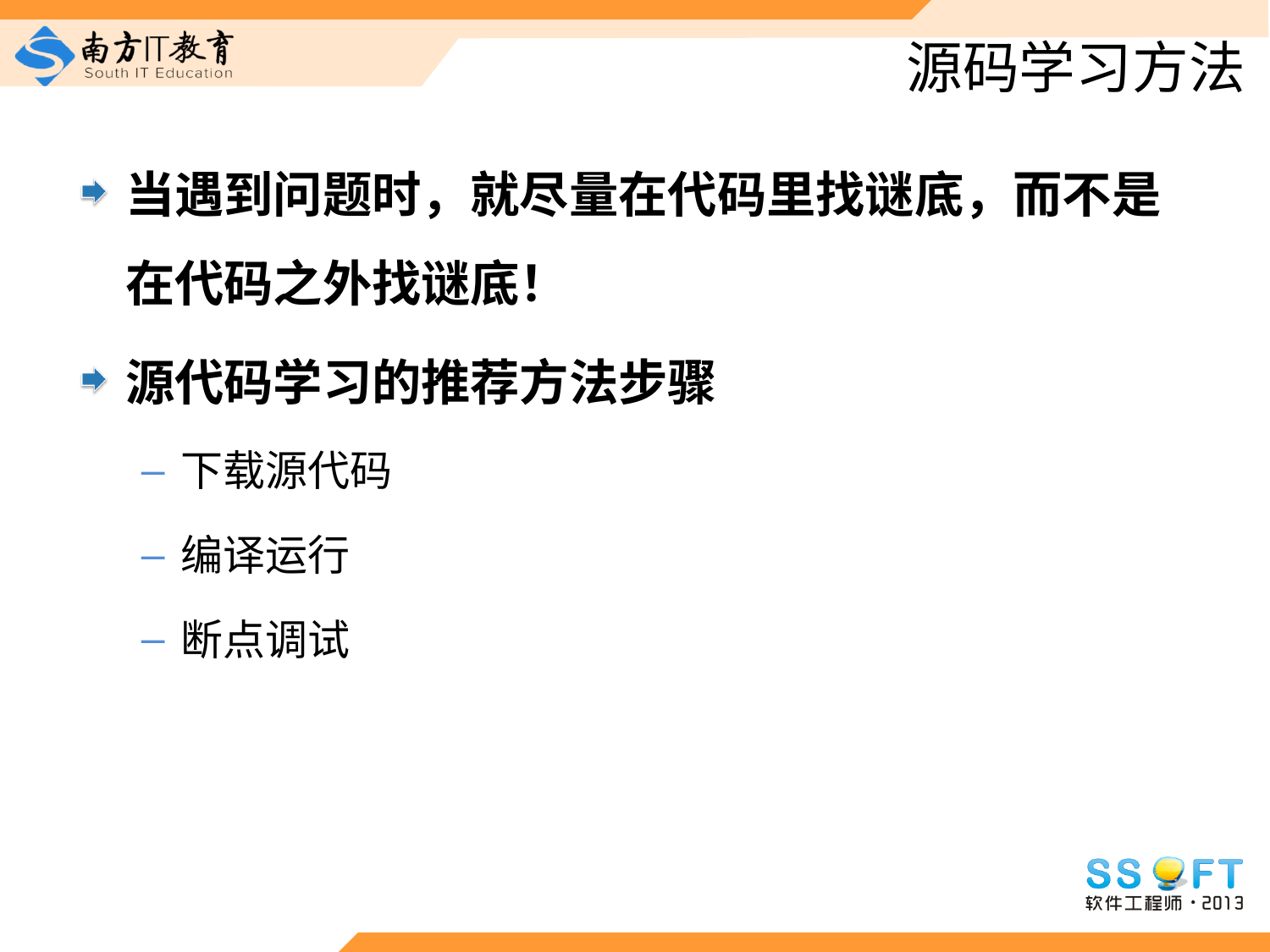

# 源码学习方法
当遇到问题时，就尽量在代码里找谜底，而不是在代码之外找谜底！
源代码学习的推荐方法步骤
下载源代码
编译运行
断点调试